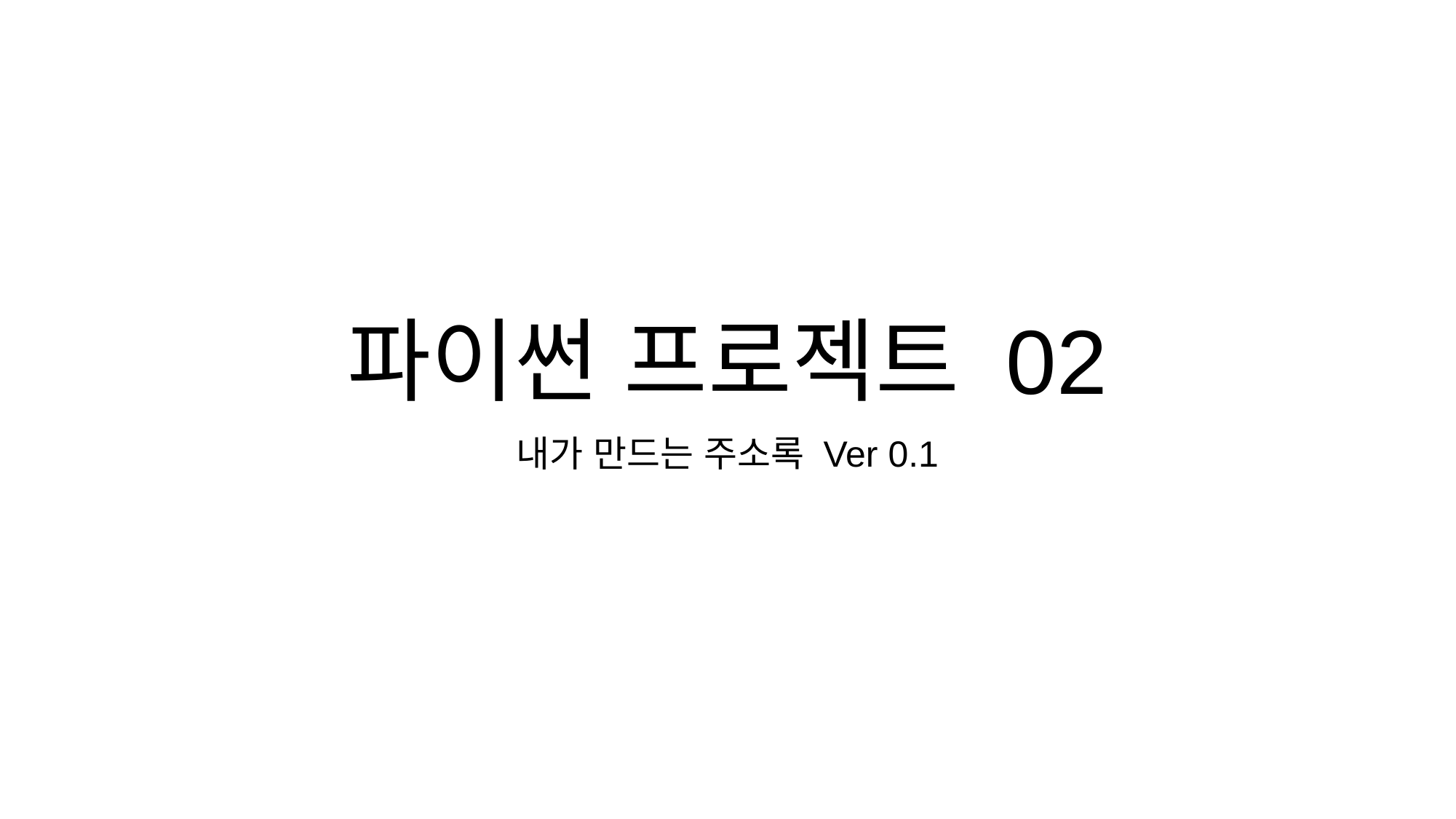

# 파이썬 프로젝트 02
내가 만드는 주소록 Ver 0.1